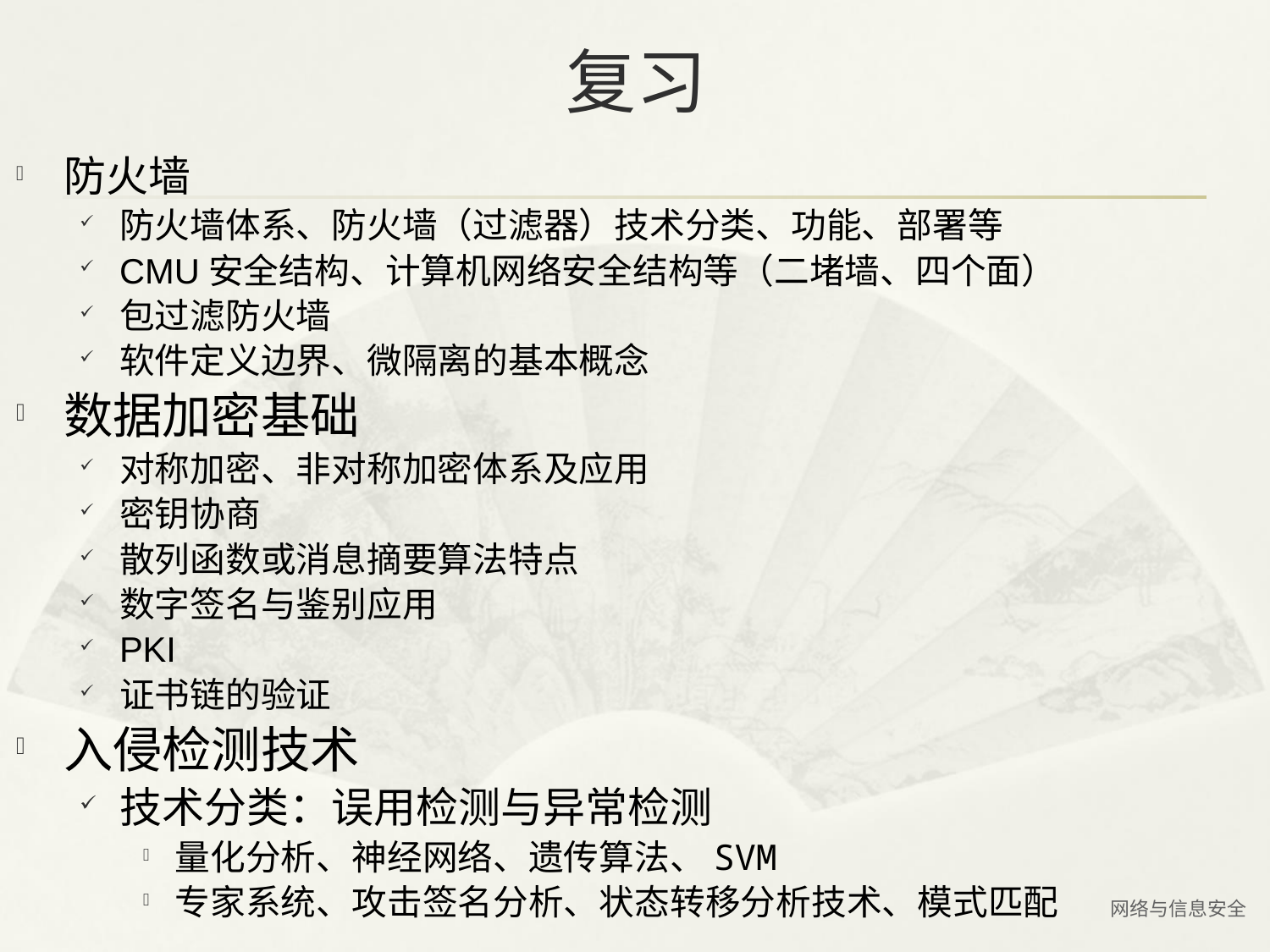

# 复习
防火墙
防火墙体系、防火墙（过滤器）技术分类、功能、部署等
CMU安全结构、计算机网络安全结构等（二堵墙、四个面）
包过滤防火墙
软件定义边界、微隔离的基本概念
数据加密基础
对称加密、非对称加密体系及应用
密钥协商
散列函数或消息摘要算法特点
数字签名与鉴别应用
PKI
证书链的验证
入侵检测技术
技术分类：误用检测与异常检测
量化分析、神经网络、遗传算法、SVM
专家系统、攻击签名分析、状态转移分析技术、模式匹配
4
网络与信息安全